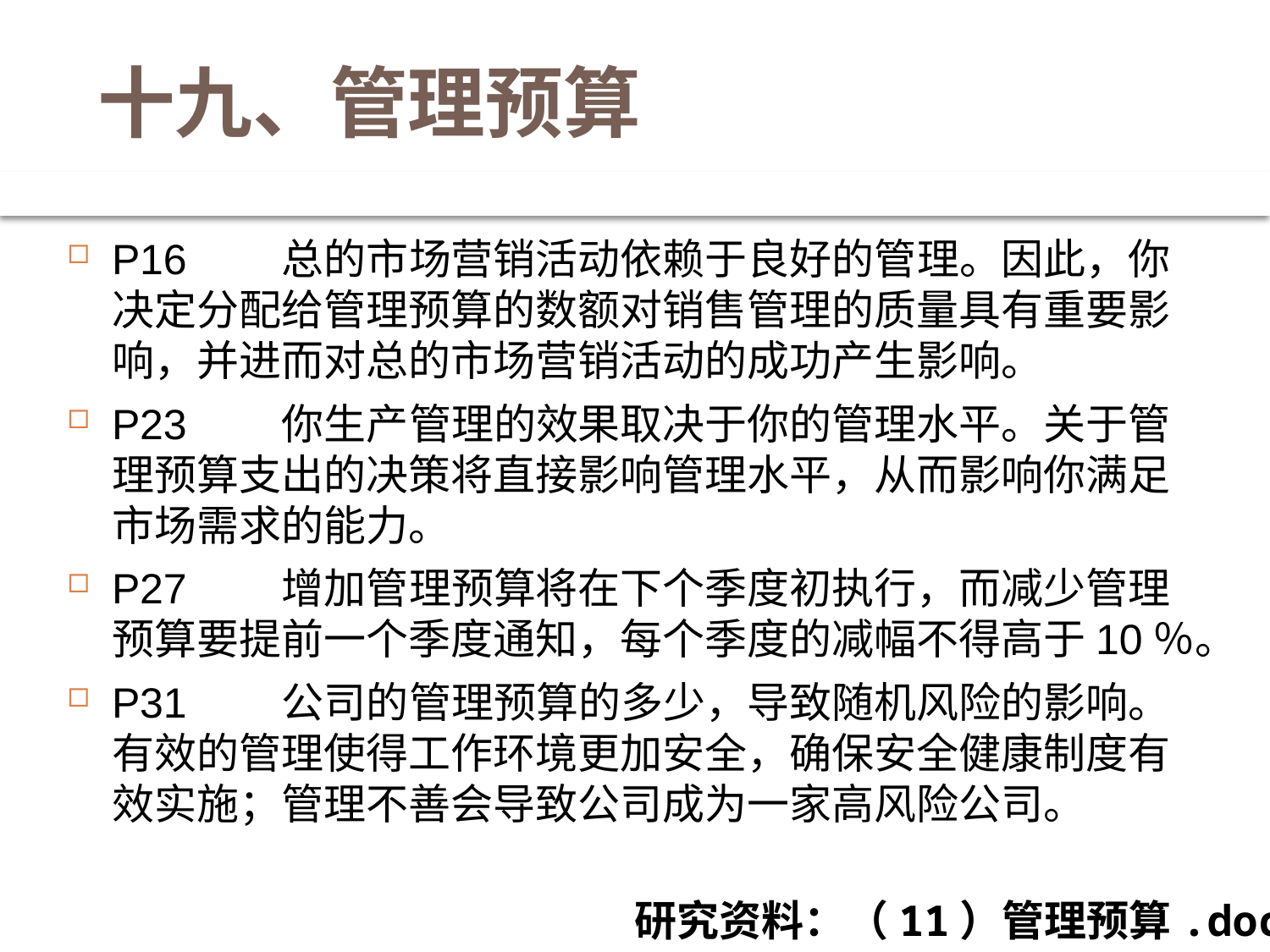

# 十九、管理预算
P16　　总的市场营销活动依赖于良好的管理。因此，你决定分配给管理预算的数额对销售管理的质量具有重要影响，并进而对总的市场营销活动的成功产生影响。
P23　　你生产管理的效果取决于你的管理水平。关于管理预算支出的决策将直接影响管理水平，从而影响你满足市场需求的能力。
P27　　增加管理预算将在下个季度初执行，而减少管理预算要提前一个季度通知，每个季度的减幅不得高于10％。
P31　　公司的管理预算的多少，导致随机风险的影响。有效的管理使得工作环境更加安全，确保安全健康制度有效实施；管理不善会导致公司成为一家高风险公司。
研究资料：（11）管理预算.doc